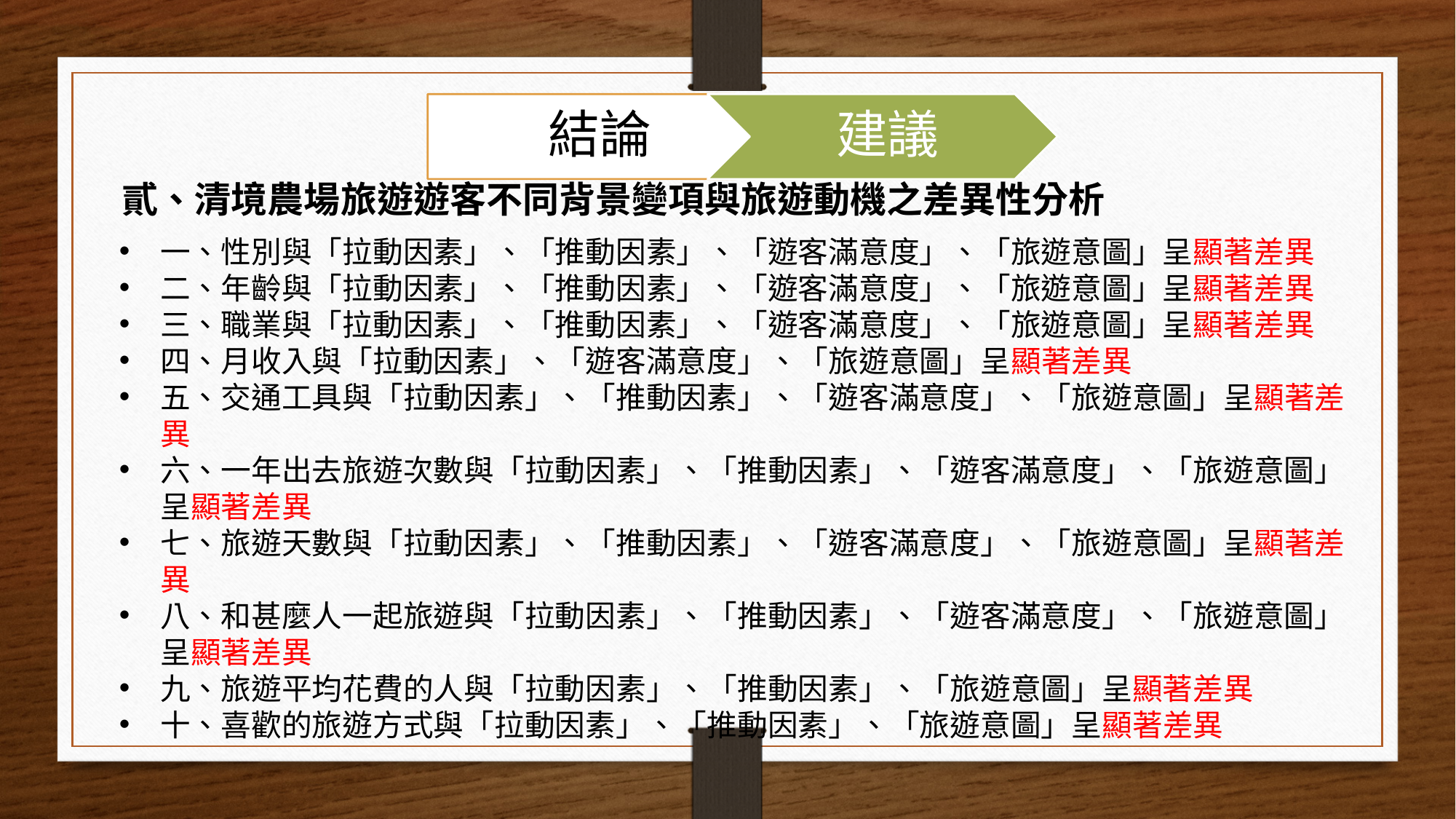

結論
建議
貳、清境農場旅遊遊客不同背景變項與旅遊動機之差異性分析
一、性別與「拉動因素」、「推動因素」、「遊客滿意度」、「旅遊意圖」呈顯著差異
二、年齡與「拉動因素」、「推動因素」、「遊客滿意度」、「旅遊意圖」呈顯著差異
三、職業與「拉動因素」、「推動因素」、「遊客滿意度」、「旅遊意圖」呈顯著差異
四、月收入與「拉動因素」、「遊客滿意度」、「旅遊意圖」呈顯著差異
五、交通工具與「拉動因素」、「推動因素」、「遊客滿意度」、「旅遊意圖」呈顯著差異
六、一年出去旅遊次數與「拉動因素」、「推動因素」、「遊客滿意度」、「旅遊意圖」呈顯著差異
七、旅遊天數與「拉動因素」、「推動因素」、「遊客滿意度」、「旅遊意圖」呈顯著差異
八、和甚麼人一起旅遊與「拉動因素」、「推動因素」、「遊客滿意度」、「旅遊意圖」呈顯著差異
九、旅遊平均花費的人與「拉動因素」、「推動因素」、「旅遊意圖」呈顯著差異
十、喜歡的旅遊方式與「拉動因素」、「推動因素」、「旅遊意圖」呈顯著差異